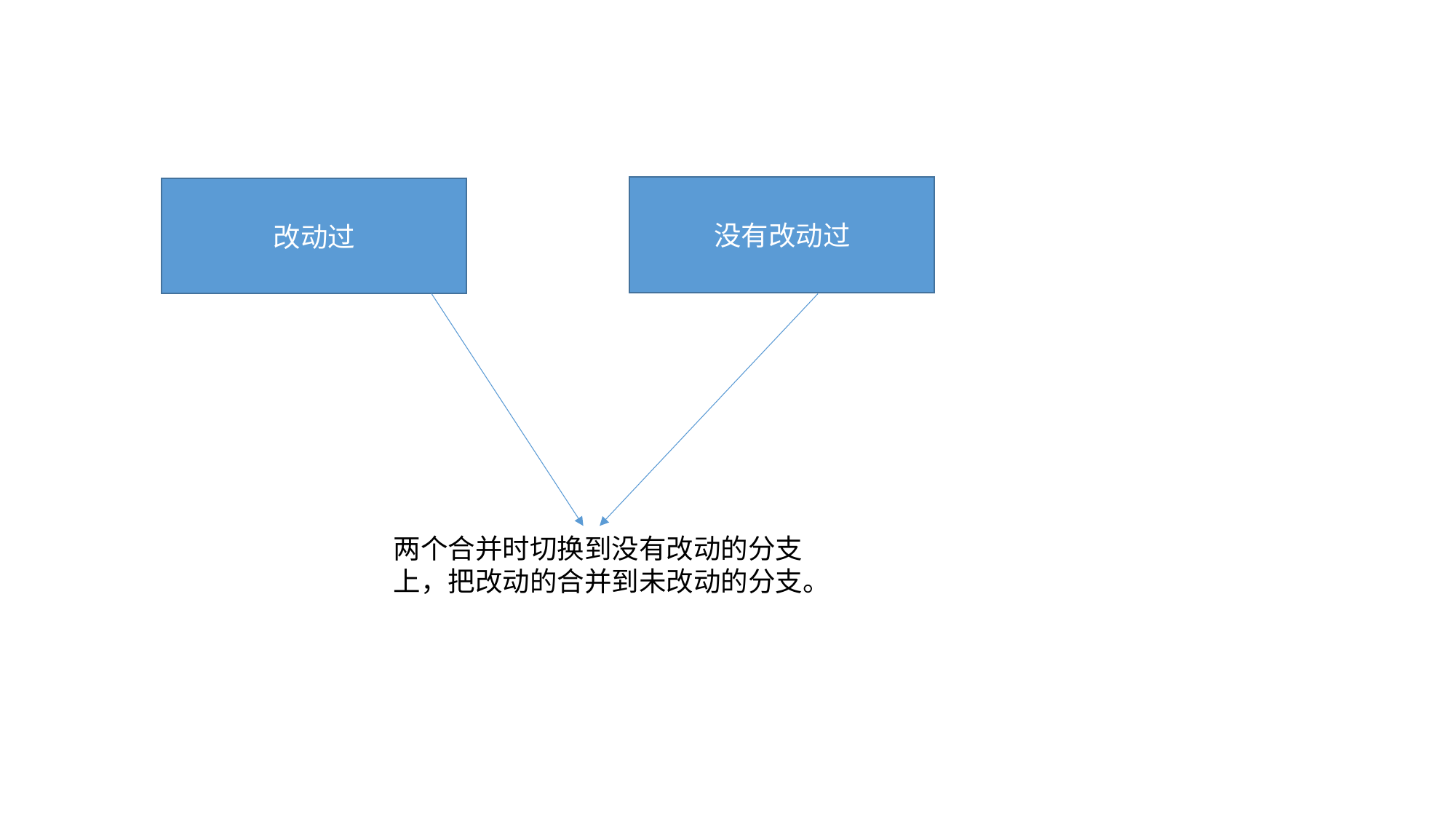

没有改动过
改动过
两个合并时切换到没有改动的分支上，把改动的合并到未改动的分支。